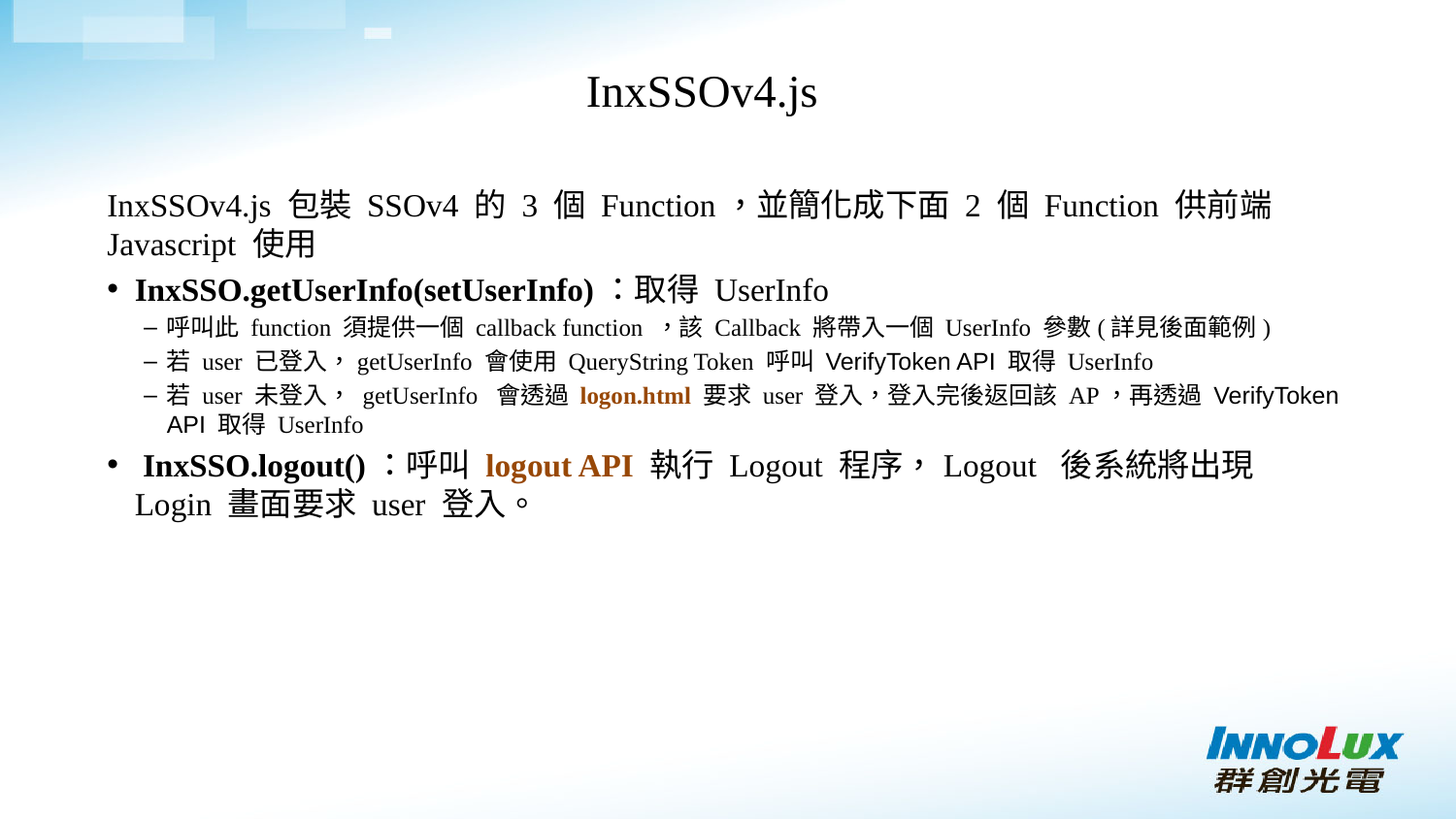

# InxSSOv4.js
InxSSOv4.js 包裝 SSOv4 的 3 個 Function，並簡化成下面 2 個 Function 供前端 Javascript 使用
InxSSO.getUserInfo(setUserInfo)：取得 UserInfo
呼叫此 function 須提供一個 callback function ，該 Callback 將帶入一個 UserInfo 參數(詳見後面範例)
若 user 已登入，getUserInfo 會使用 QueryString Token 呼叫 VerifyToken API 取得 UserInfo
若 user 未登入， getUserInfo  會透過 logon.html 要求 user 登入，登入完後返回該 AP，再透過 VerifyToken API 取得 UserInfo
 InxSSO.logout()：呼叫 logout API 執行 Logout 程序，Logout  後系統將出現 Login 畫面要求 user 登入。